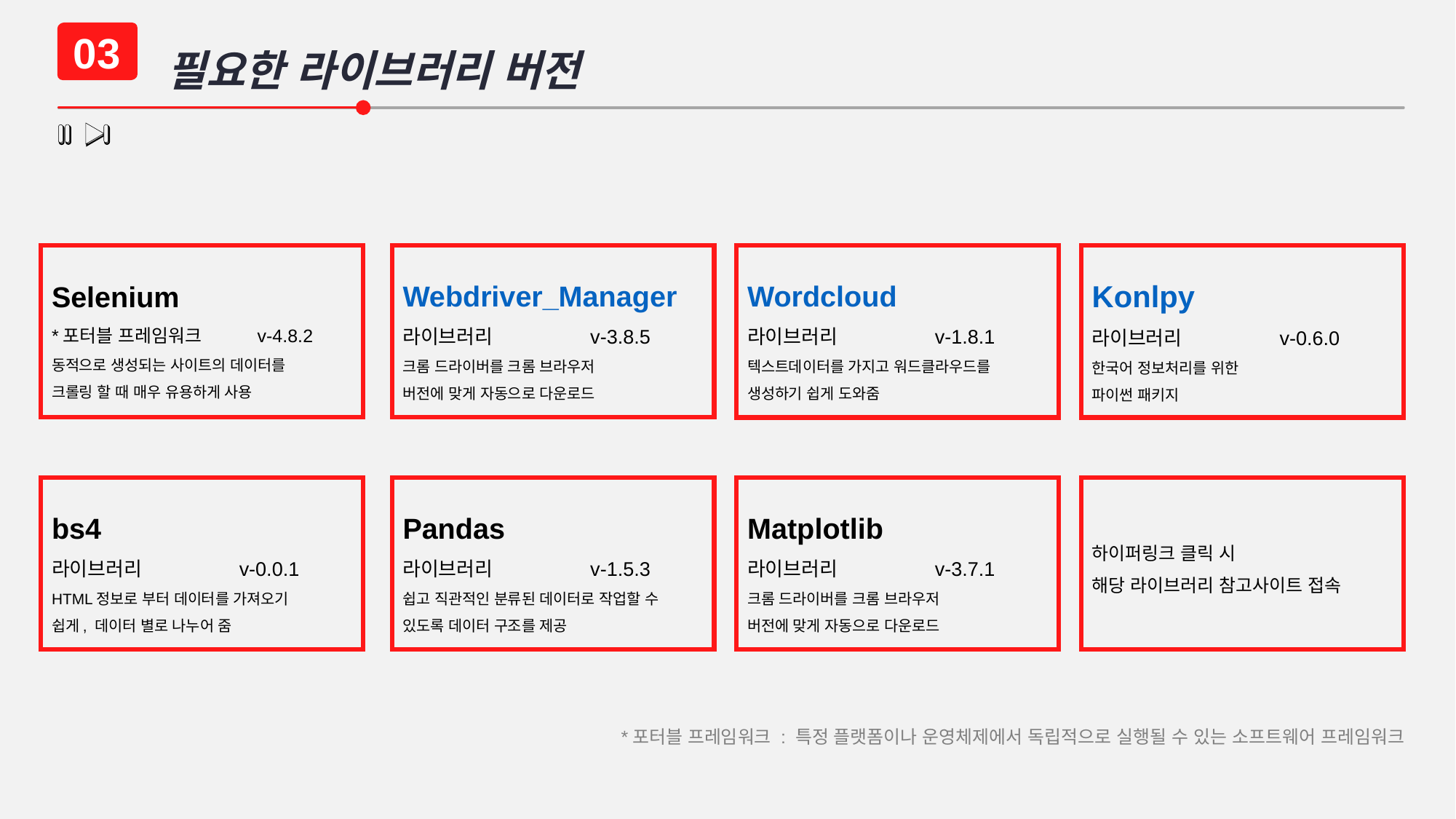

필요한 라이브러리 버전

03

Selenium
*포터블 프레임워크          v-4.8.2
동적으로 생성되는 사이트의 데이터를
크롤링 할 때 매우 유용하게 사용
Webdriver_Manager
라이브러리                 v-3.8.5
크롬 드라이버를 크롬 브라우저
버전에 맞게 자동으로 다운로드
Wordcloud
라이브러리                 v-1.8.1
텍스트데이터를 가지고 워드클라우드를
생성하기 쉽게 도와줌
Konlpy
라이브러리                 v-0.6.0
한국어 정보처리를 위한
파이썬 패키지
Pandas
라이브러리                 v-1.5.3
쉽고 직관적인 분류된 데이터로 작업할 수 있도록 데이터 구조를 제공
Matplotlib
라이브러리                 v-3.7.1
크롬 드라이버를 크롬 브라우저
버전에 맞게 자동으로 다운로드
하이퍼링크 클릭 시
해당 라이브러리 참고사이트 접속
bs4
라이브러리                 v-0.0.1
HTML정보로 부터 데이터를 가져오기
쉽게, 데이터 별로 나누어 줌
*포터블 프레임워크 : 특정 플랫폼이나 운영체제에서 독립적으로 실행될 수 있는 소프트웨어 프레임워크